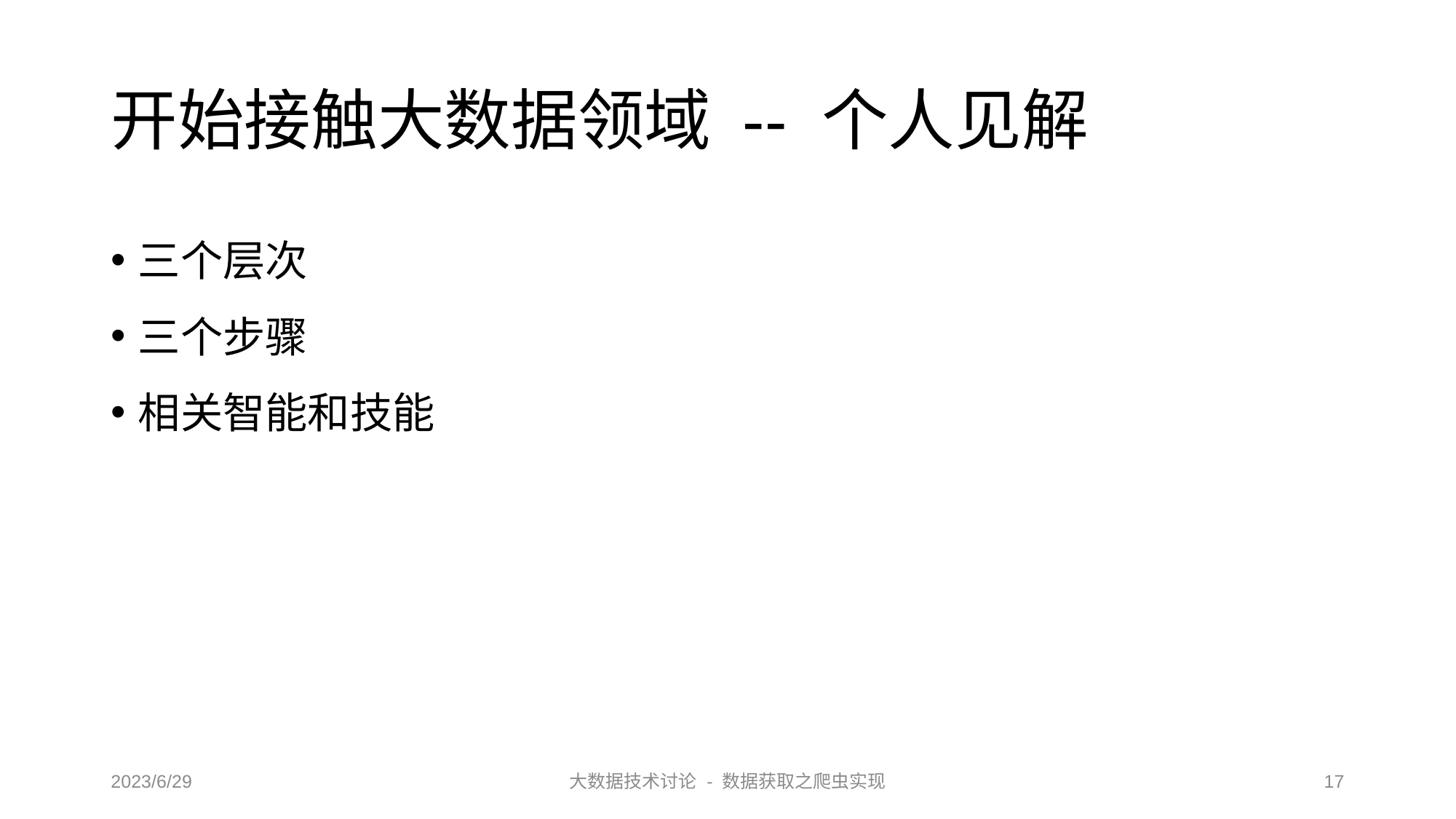

# 开始接触大数据领域 -- 个人见解
三个层次
三个步骤
相关智能和技能

2023/6/29
大数据技术讨论 - 数据获取之爬虫实现
17